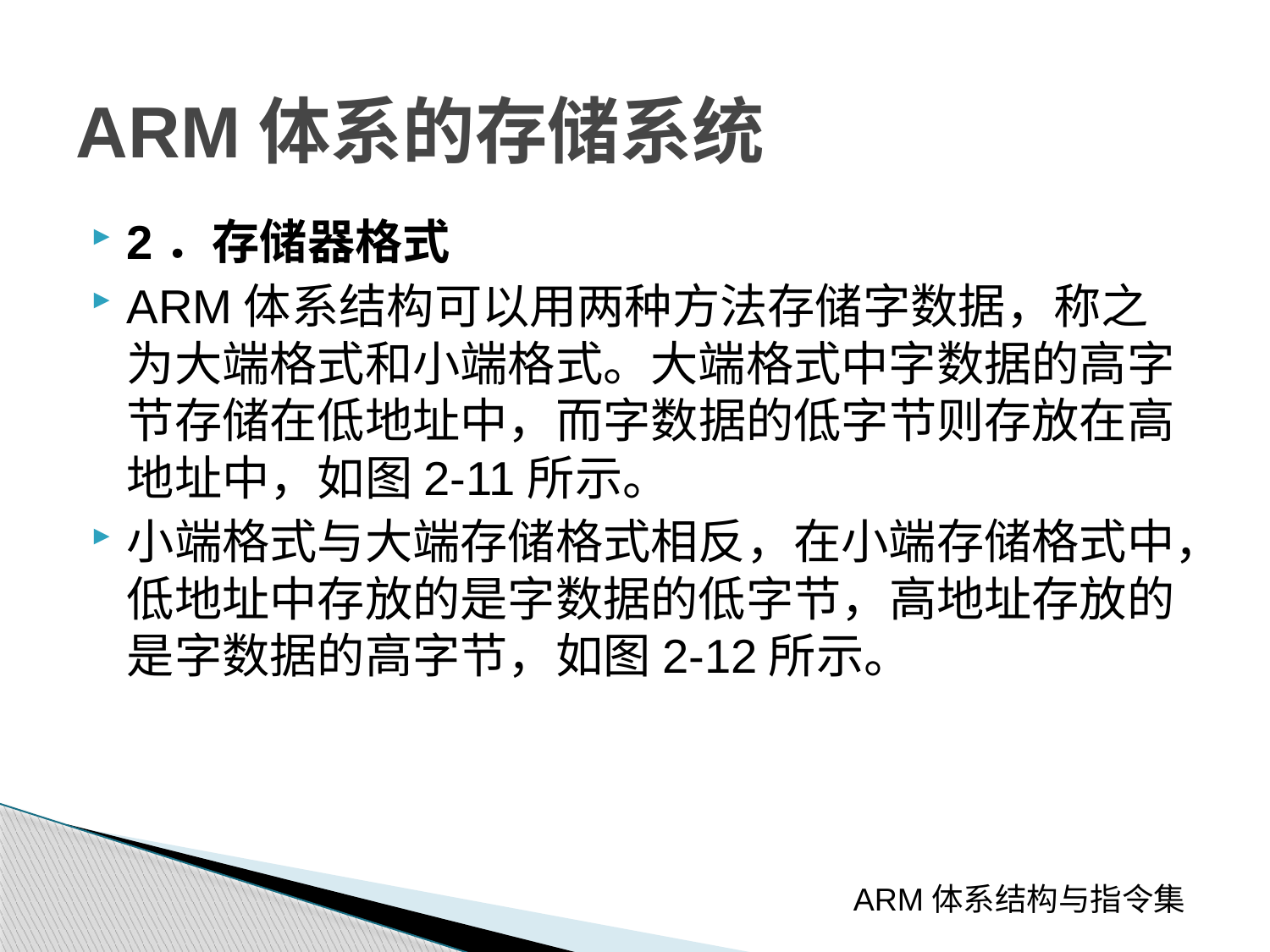

# ARM体系的存储系统
2．存储器格式
ARM体系结构可以用两种方法存储字数据，称之为大端格式和小端格式。大端格式中字数据的高字节存储在低地址中，而字数据的低字节则存放在高地址中，如图2-11所示。
小端格式与大端存储格式相反，在小端存储格式中，低地址中存放的是字数据的低字节，高地址存放的是字数据的高字节，如图2-12所示。

            ARM体系结构与指令集